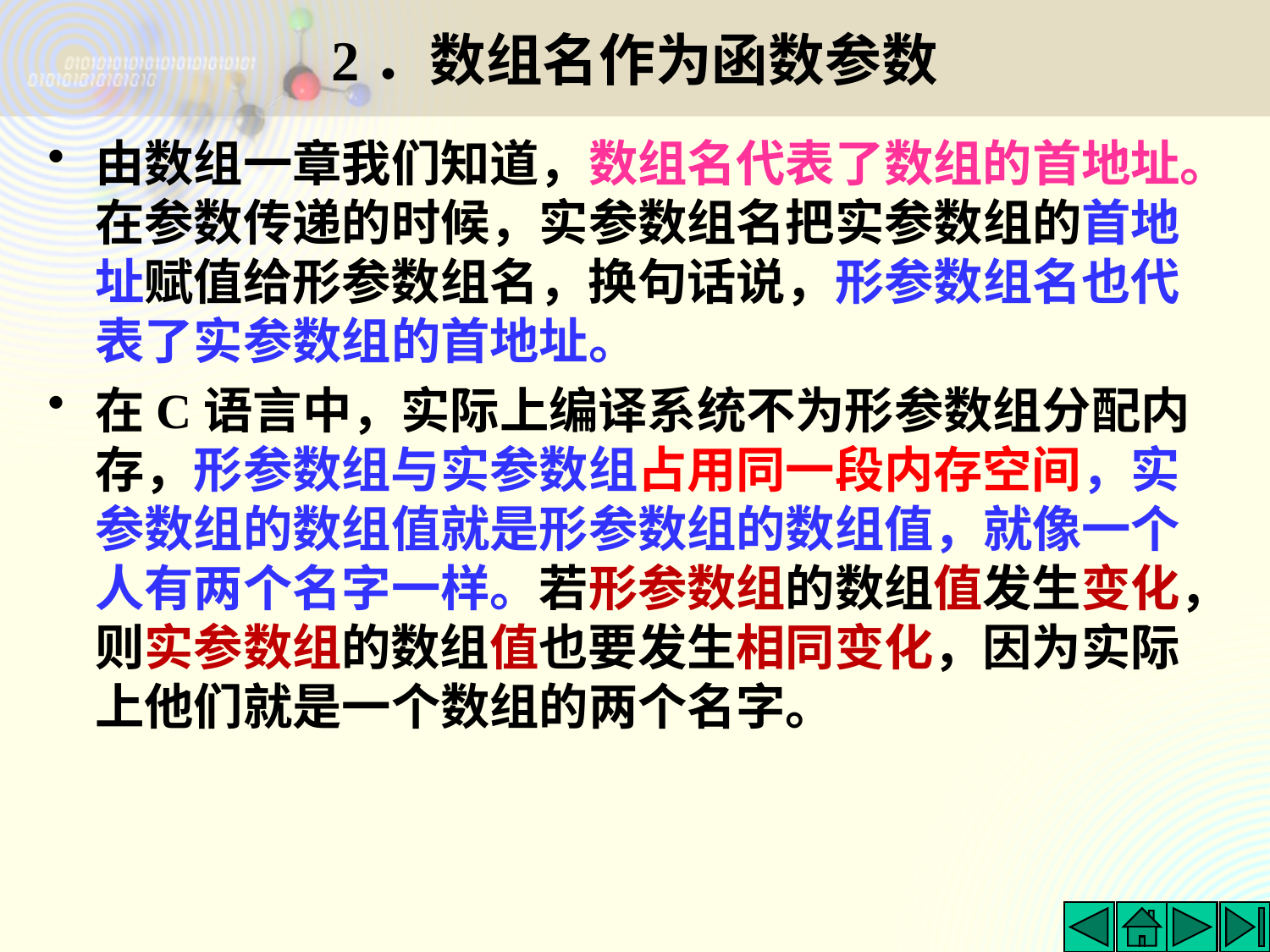

# 2．数组名作为函数参数
由数组一章我们知道，数组名代表了数组的首地址。在参数传递的时候，实参数组名把实参数组的首地址赋值给形参数组名，换句话说，形参数组名也代表了实参数组的首地址。
在C语言中，实际上编译系统不为形参数组分配内存，形参数组与实参数组占用同一段内存空间，实参数组的数组值就是形参数组的数组值，就像一个人有两个名字一样。若形参数组的数组值发生变化，则实参数组的数组值也要发生相同变化，因为实际上他们就是一个数组的两个名字。